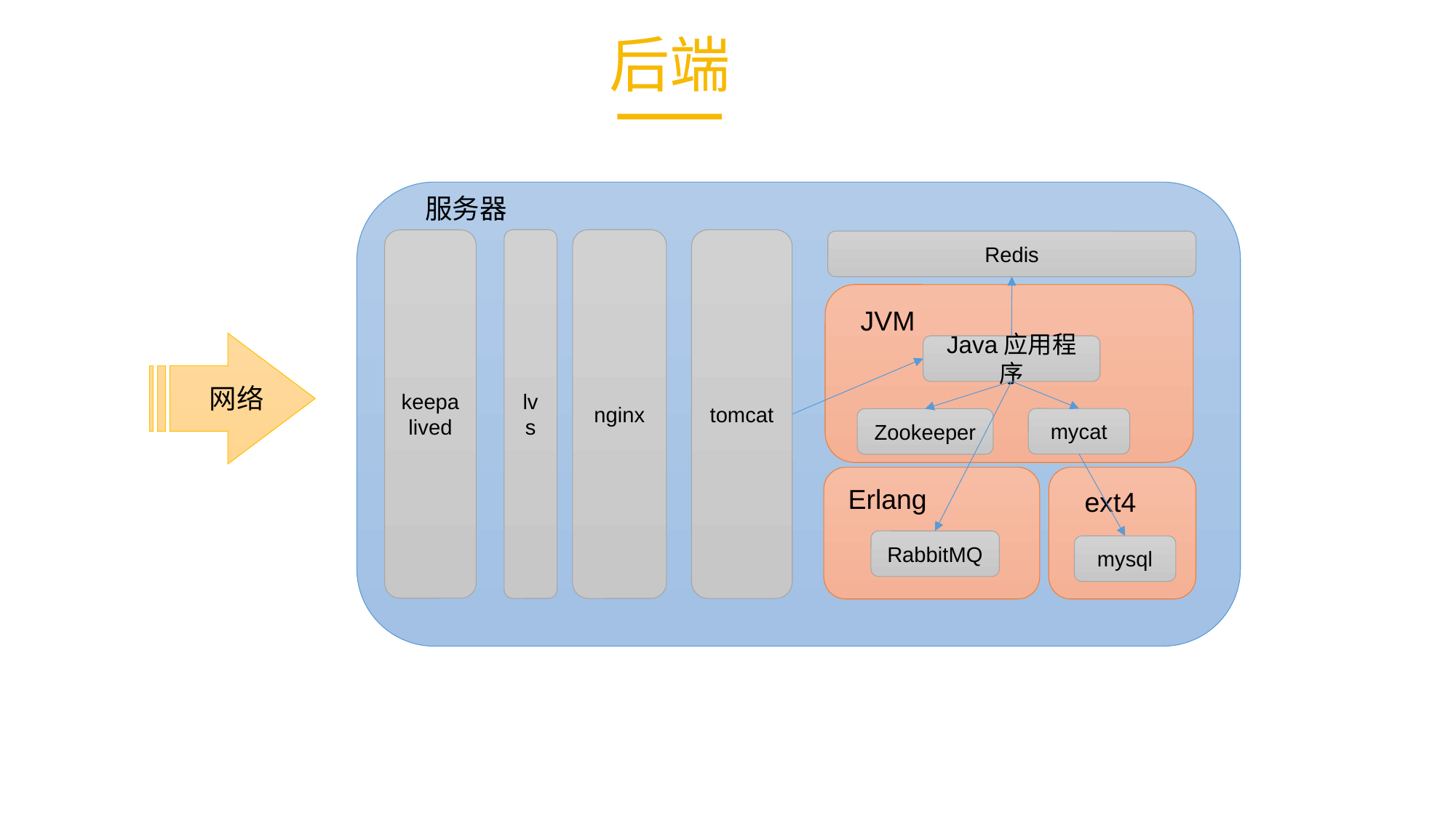

后端

服务器
lvs
nginx
tomcat
keepalived
Redis

JVM

Java应用程序
网络
mycat
Zookeeper

Erlang
ext4
RabbitMQ
mysql